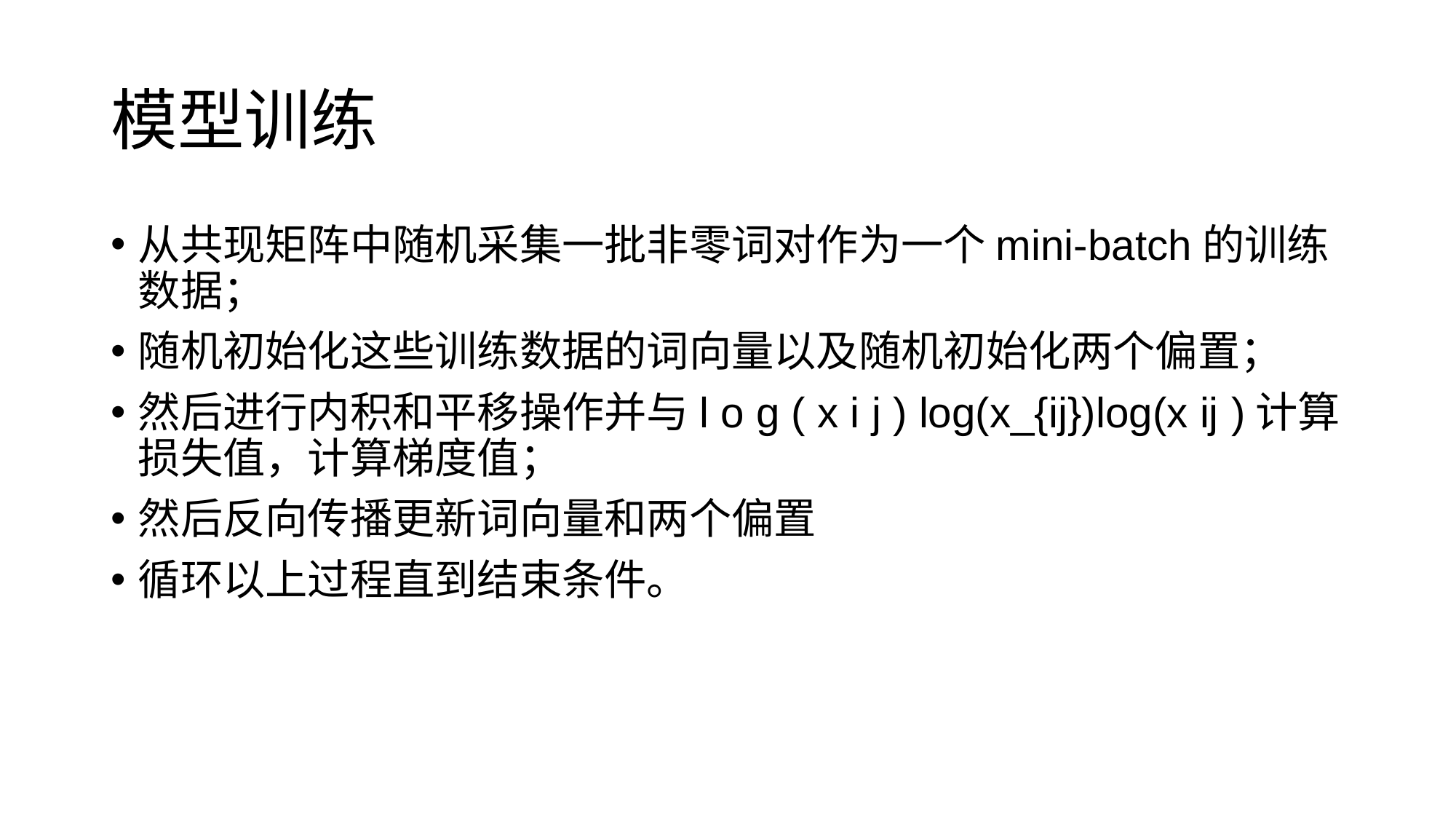

# 模型训练
从共现矩阵中随机采集一批非零词对作为一个mini-batch的训练数据；
随机初始化这些训练数据的词向量以及随机初始化两个偏置；
然后进行内积和平移操作并与l o g ( x i j ) log(x_{ij})log(x ij​ )计算损失值，计算梯度值；
然后反向传播更新词向量和两个偏置
循环以上过程直到结束条件。